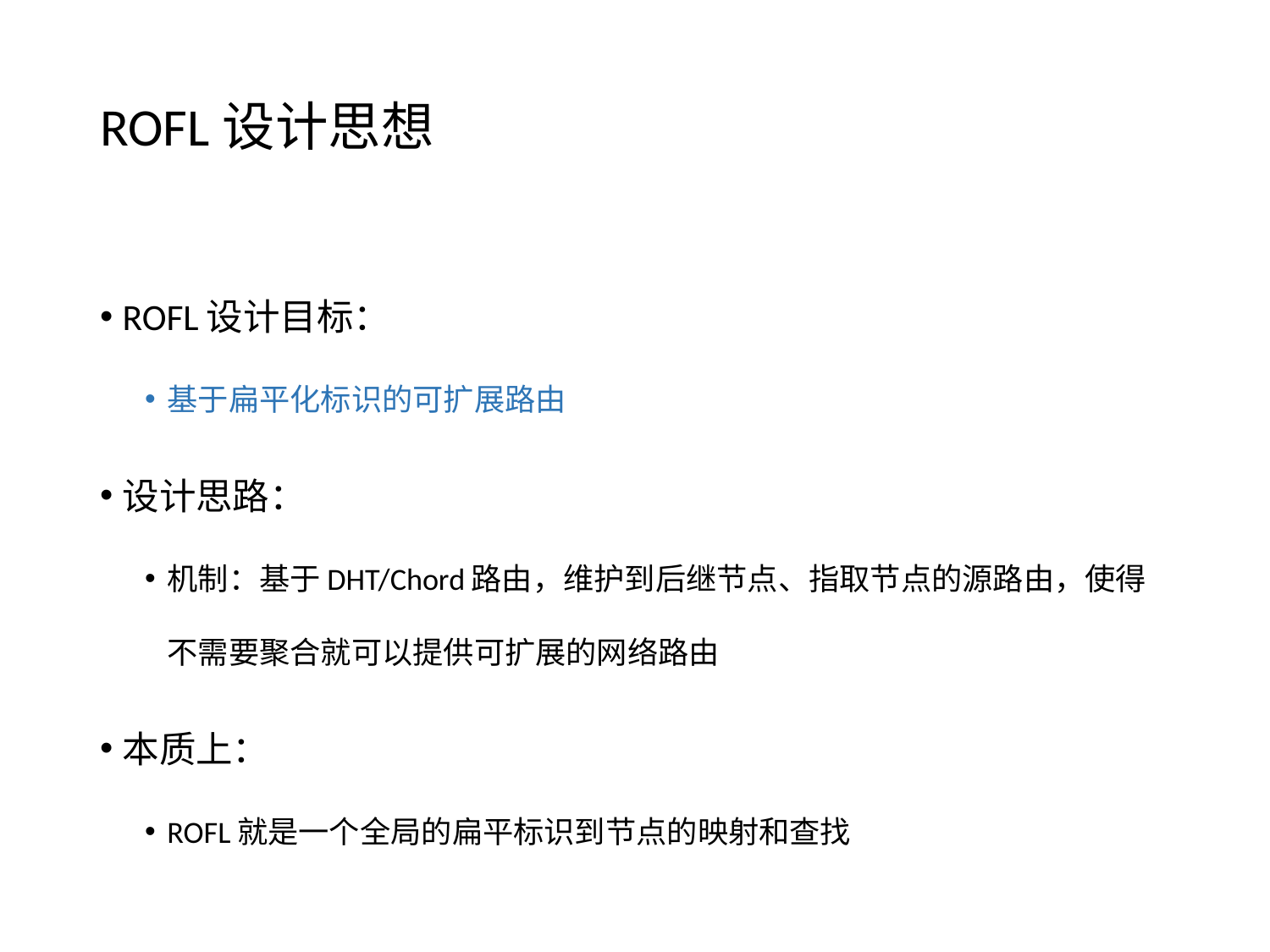

# ROFL设计思想
ROFL设计目标：
基于扁平化标识的可扩展路由
设计思路：
机制：基于DHT/Chord路由，维护到后继节点、指取节点的源路由，使得不需要聚合就可以提供可扩展的网络路由
本质上：
ROFL就是一个全局的扁平标识到节点的映射和查找
53